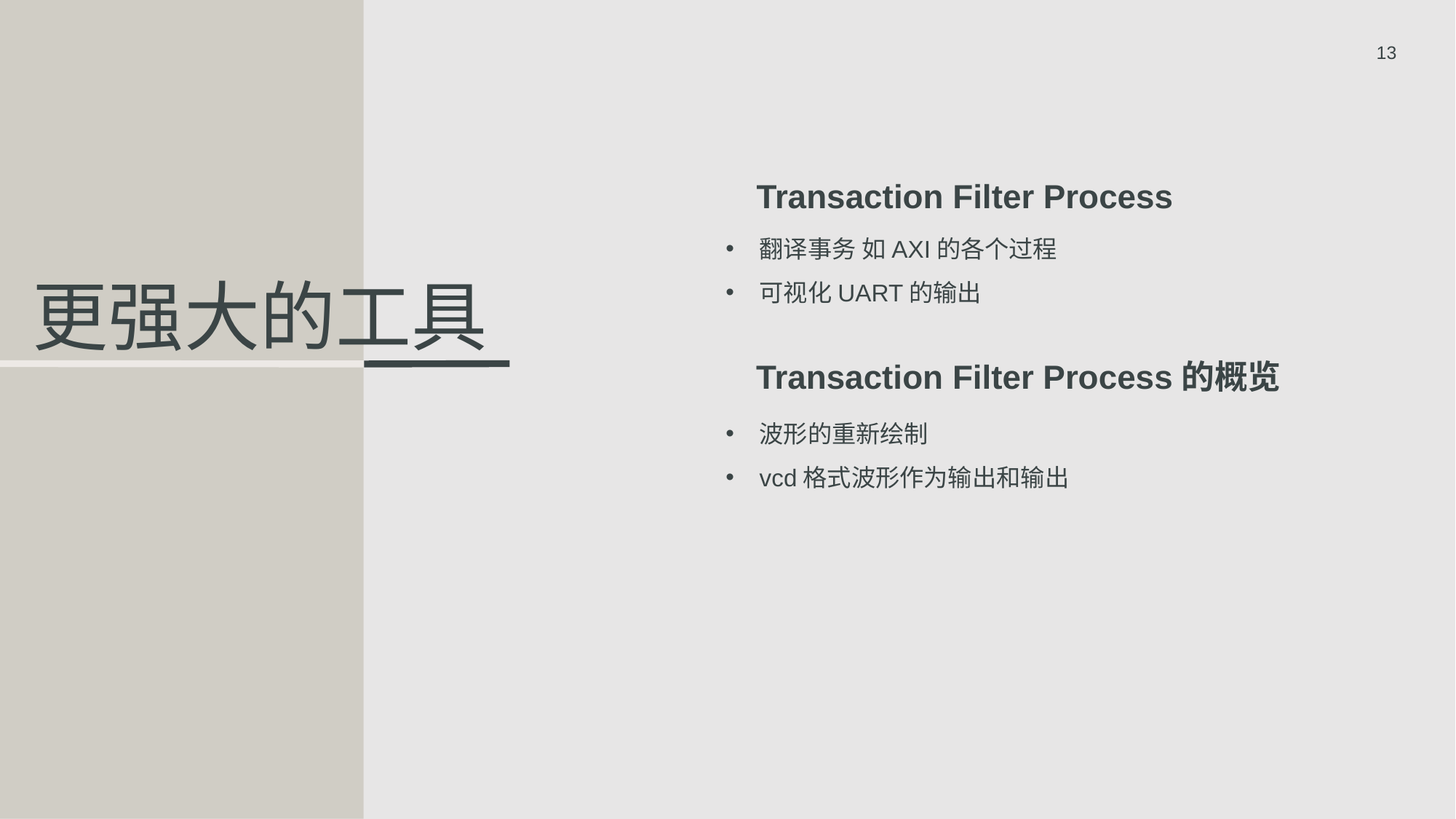

13
# Transaction Filter Process

更强大的工具
翻译事务 如AXI的各个过程
可视化UART的输出
Transaction Filter Process的概览

波形的重新绘制
vcd格式波形作为输出和输出